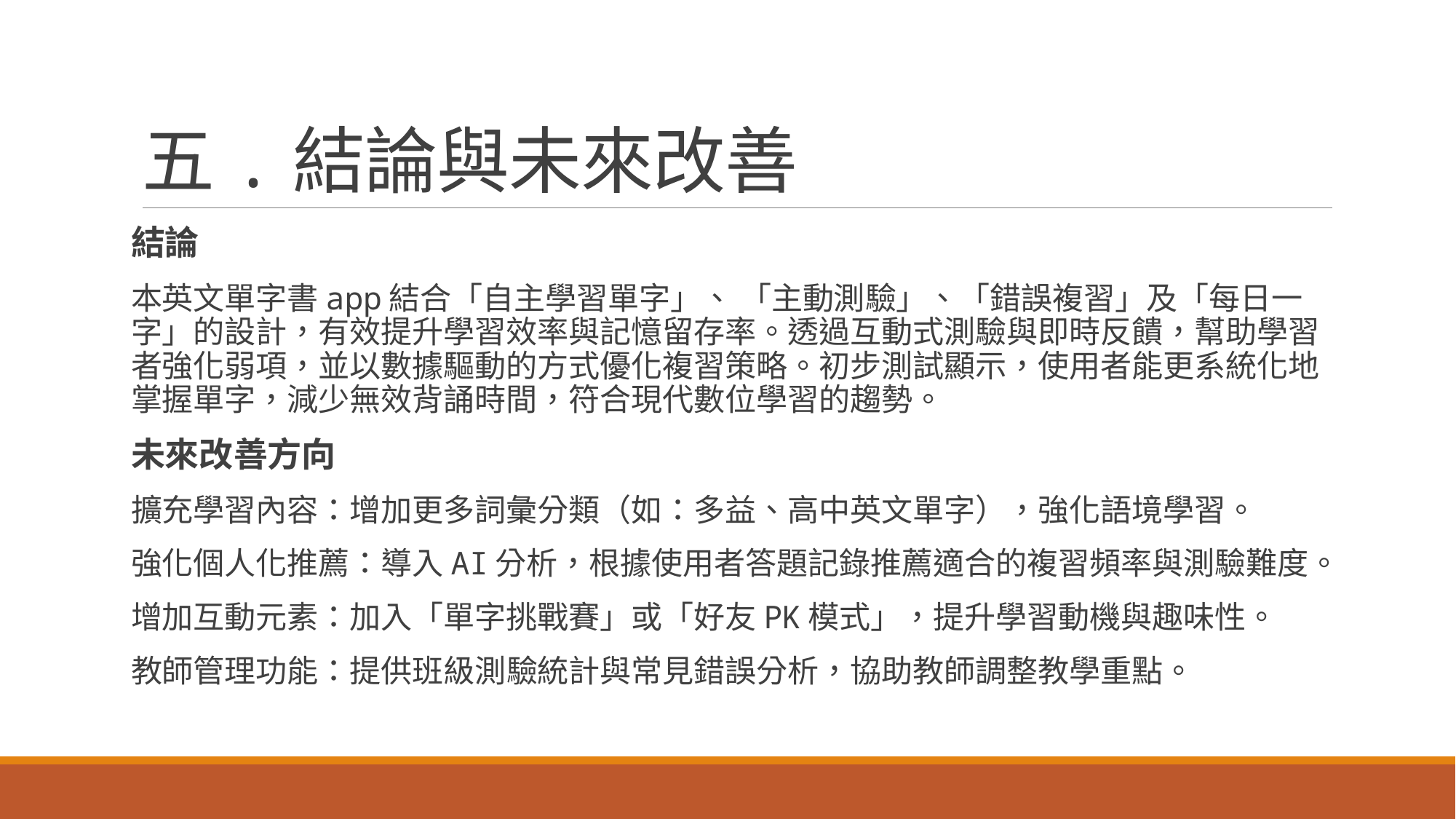

# 五.結論與未來改善
結論
本英文單字書app結合「自主學習單字」、 「主動測驗」、「錯誤複習」及「每日一字」的設計，有效提升學習效率與記憶留存率。透過互動式測驗與即時反饋，幫助學習者強化弱項，並以數據驅動的方式優化複習策略。初步測試顯示，使用者能更系統化地掌握單字，減少無效背誦時間，符合現代數位學習的趨勢。
未來改善方向
擴充學習內容：增加更多詞彙分類（如：多益、高中英文單字），強化語境學習。
強化個人化推薦：導入AI分析，根據使用者答題記錄推薦適合的複習頻率與測驗難度。
增加互動元素：加入「單字挑戰賽」或「好友PK模式」，提升學習動機與趣味性。
教師管理功能：提供班級測驗統計與常見錯誤分析，協助教師調整教學重點。